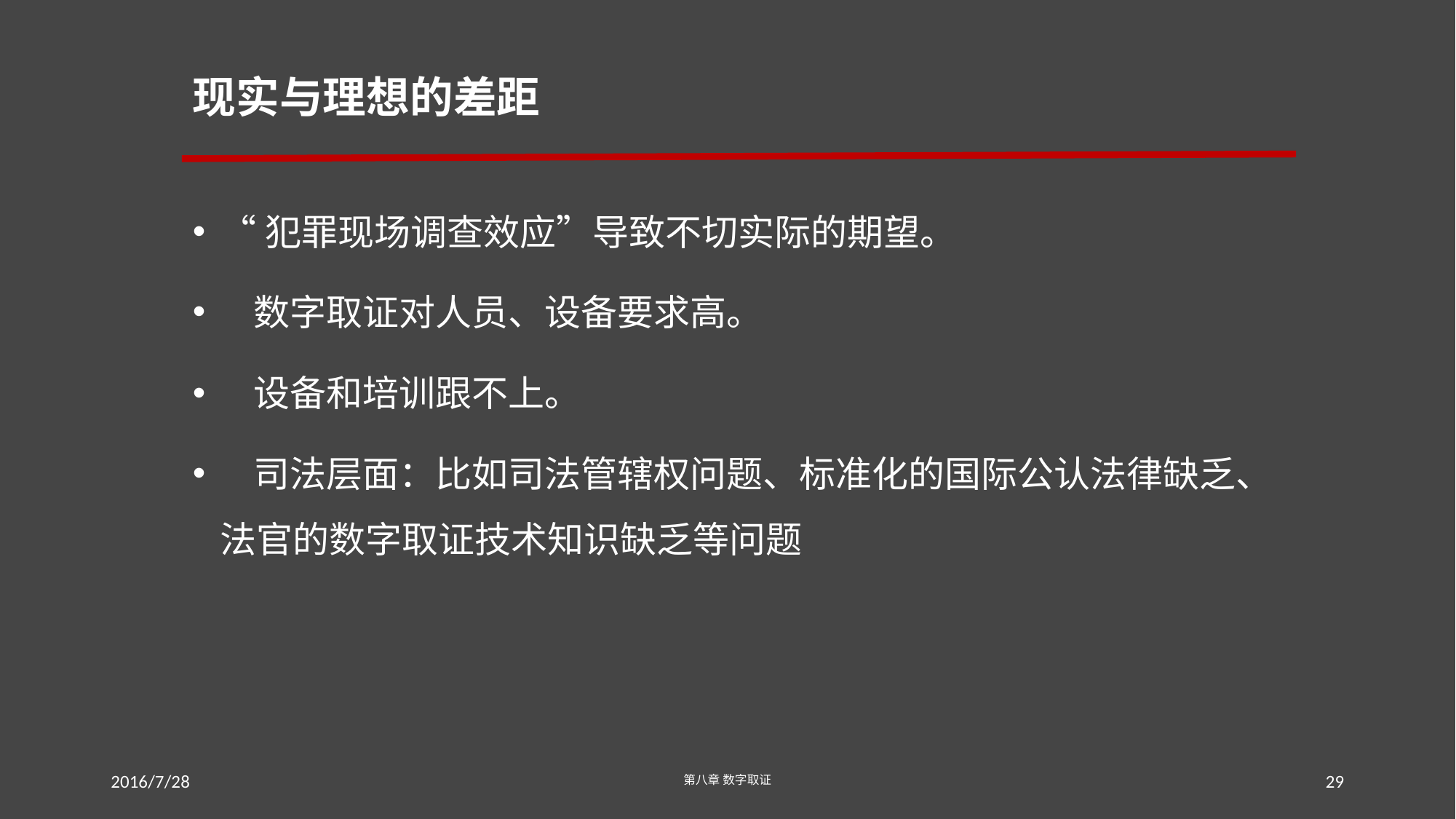

# 现实与理想的差距
“犯罪现场调查效应”导致不切实际的期望。
   数字取证对人员、设备要求高。
   设备和培训跟不上。
   司法层面：比如司法管辖权问题、标准化的国际公认法律缺乏、法官的数字取证技术知识缺乏等问题
2016/7/28
第八章 数字取证
29